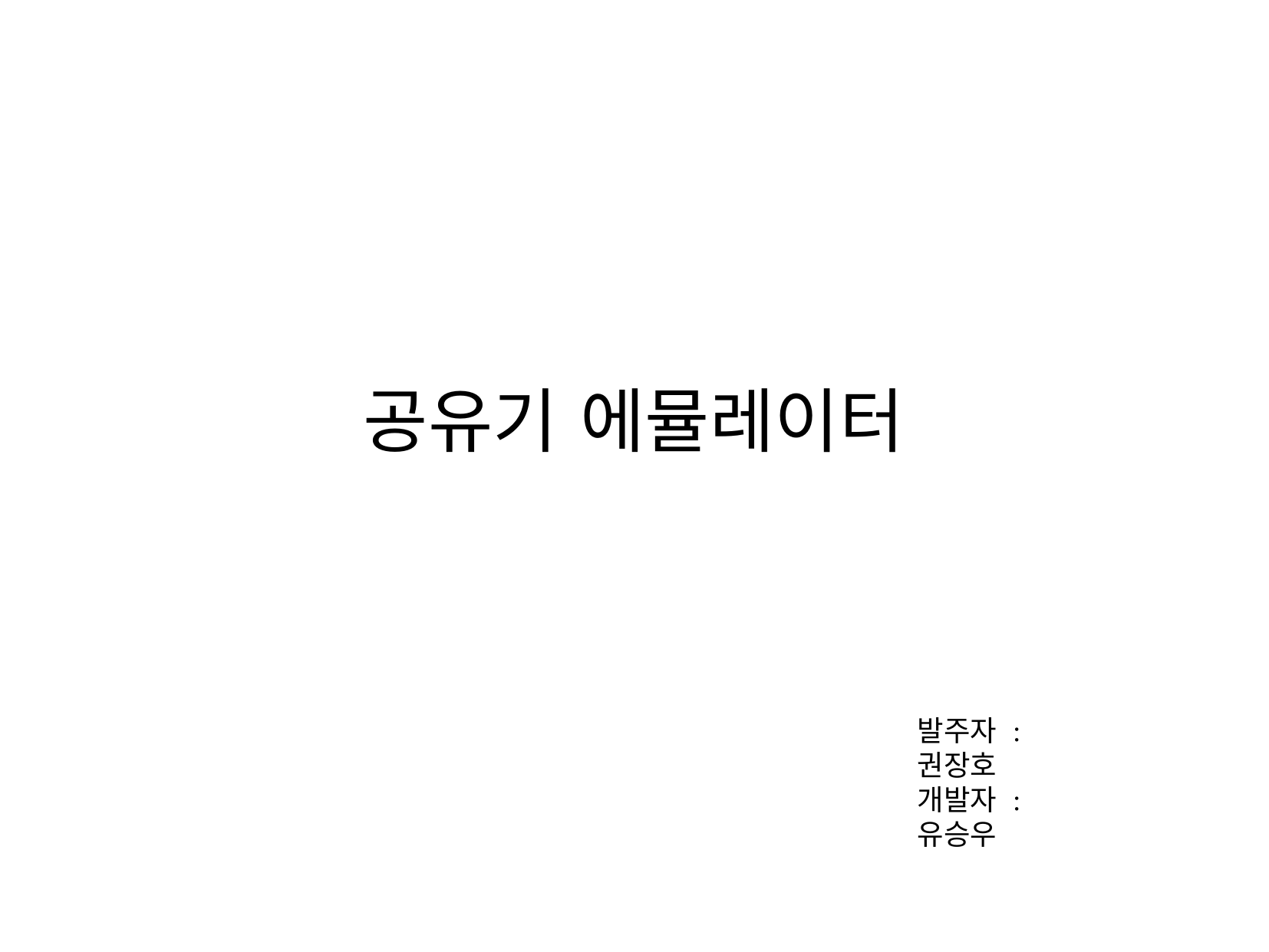

공유기 에뮬레이터
발주자 : 권장호
개발자 : 유승우